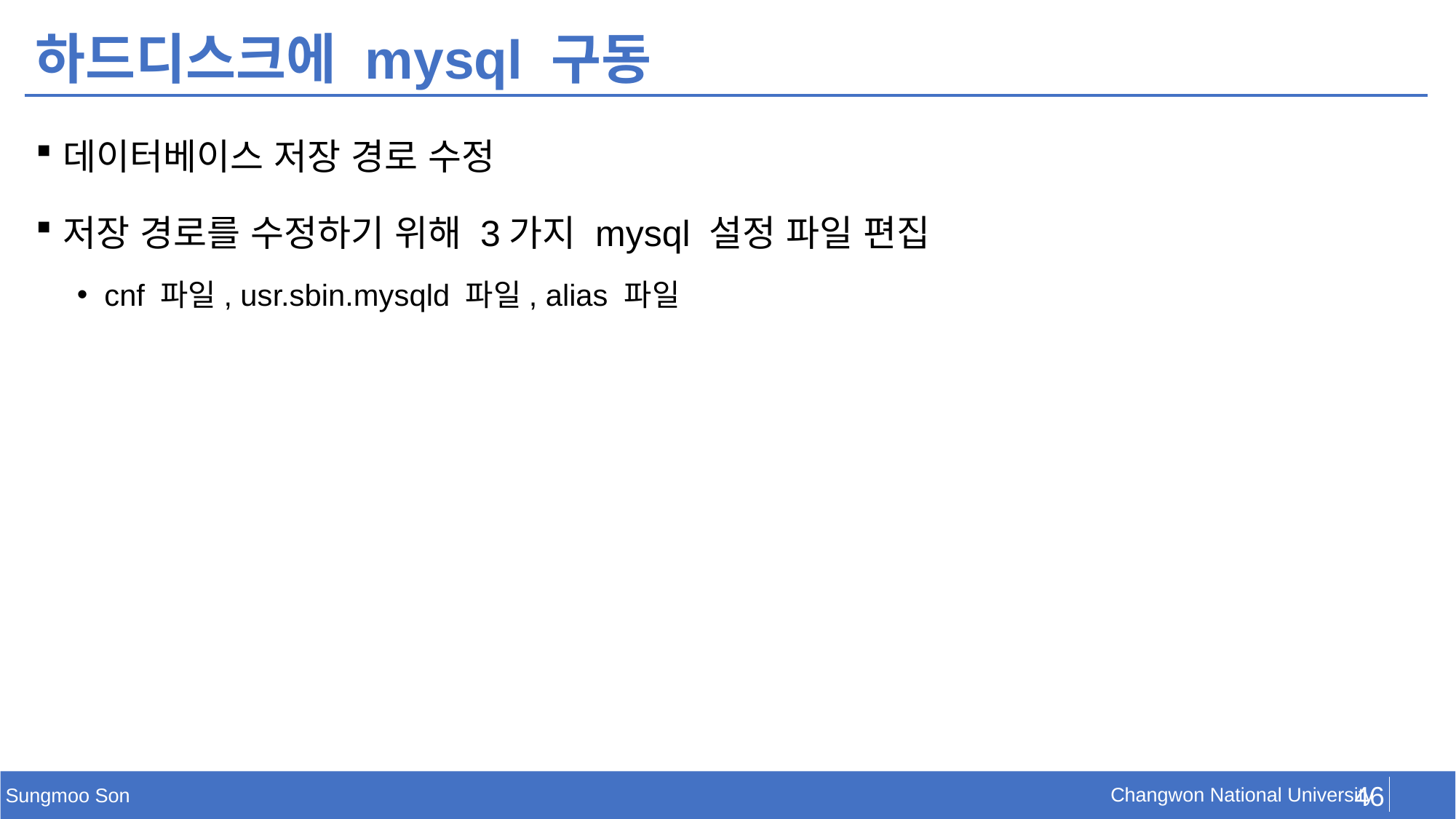

# 하드디스크에 mysql 구동
데이터베이스 저장 경로 수정
저장 경로를 수정하기 위해 3가지 mysql 설정 파일 편집
cnf 파일, usr.sbin.mysqld 파일, alias 파일

46